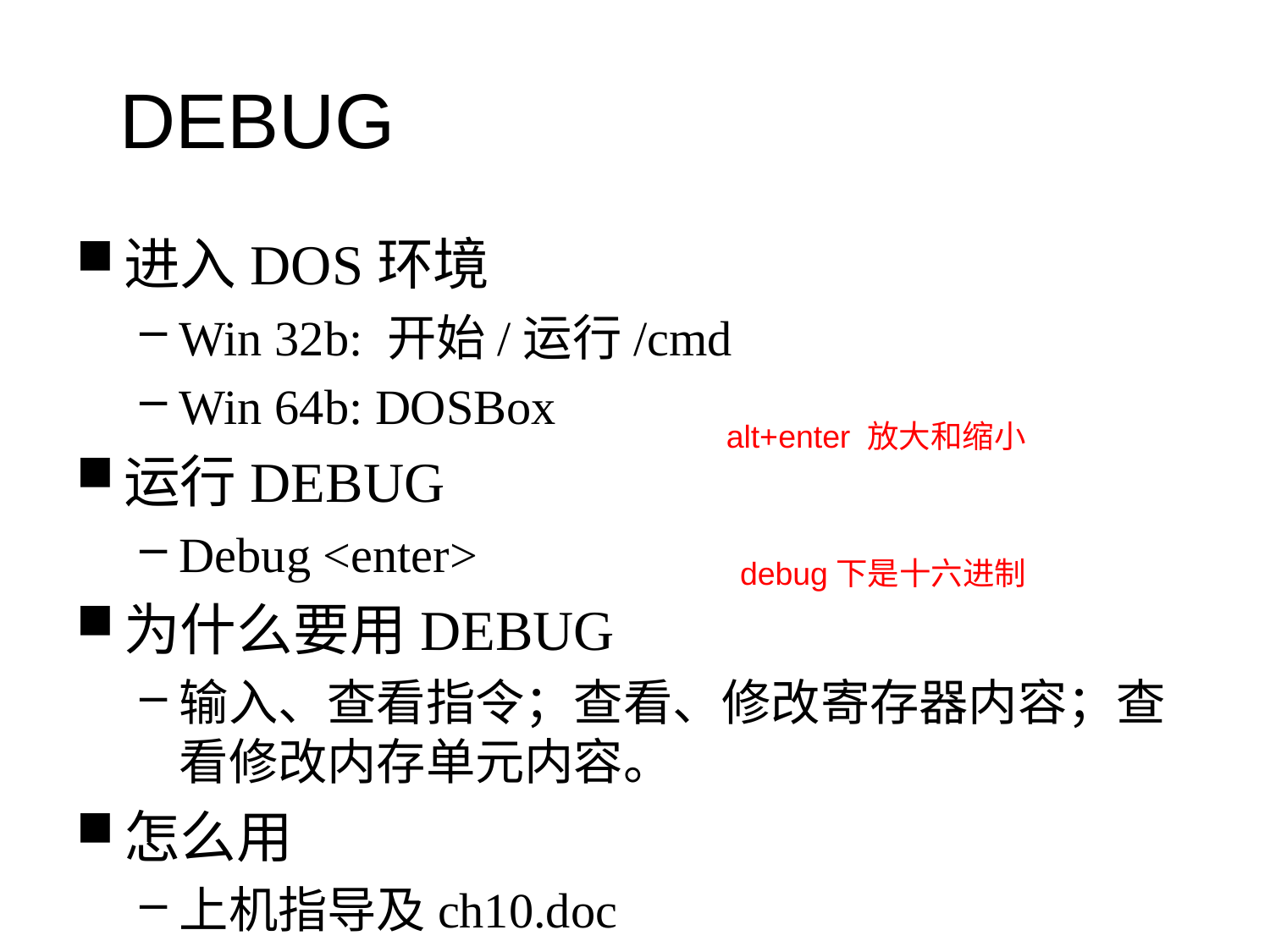

# DEBUG
进入DOS环境
Win 32b: 开始/运行/cmd
Win 64b: DOSBox
运行DEBUG
Debug <enter>
为什么要用DEBUG
输入、查看指令；查看、修改寄存器内容；查看修改内存单元内容。
怎么用
上机指导及ch10.doc
alt+enter 放大和缩小
debug下是十六进制